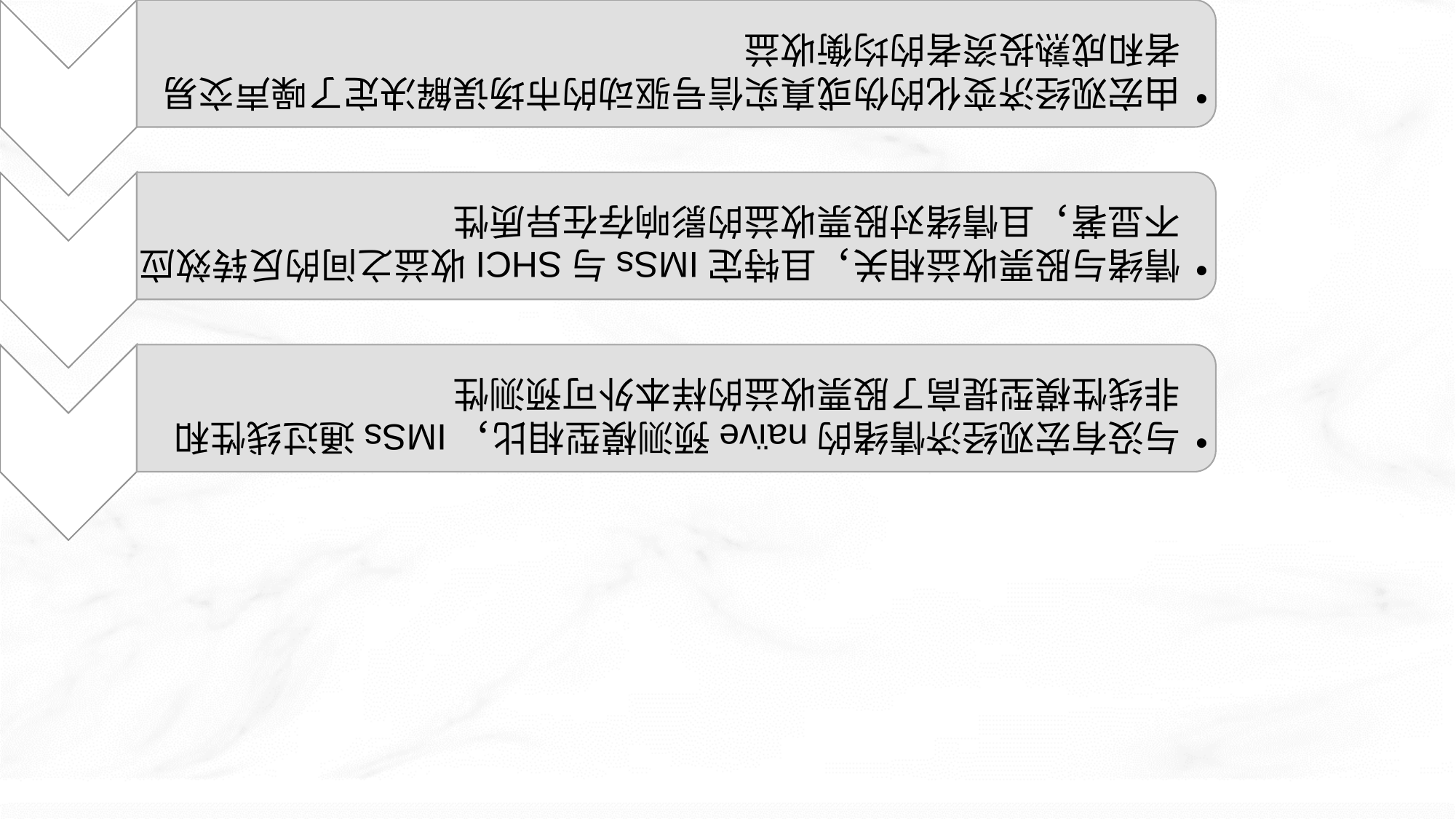

结论

由宏观经济变化的伪或真实信号驱动的市场误解决定了噪声交易者和成熟投资者的均衡收益

情绪与股票收益相关，且特定IMSs与SHCI收益之间的反转效应不显著，且情绪对股票收益的影响存在异质性

与没有宏观经济情绪的naïve预测模型相比，IMSs通过线性和非线性模型提高了股票收益的样本外可预测性